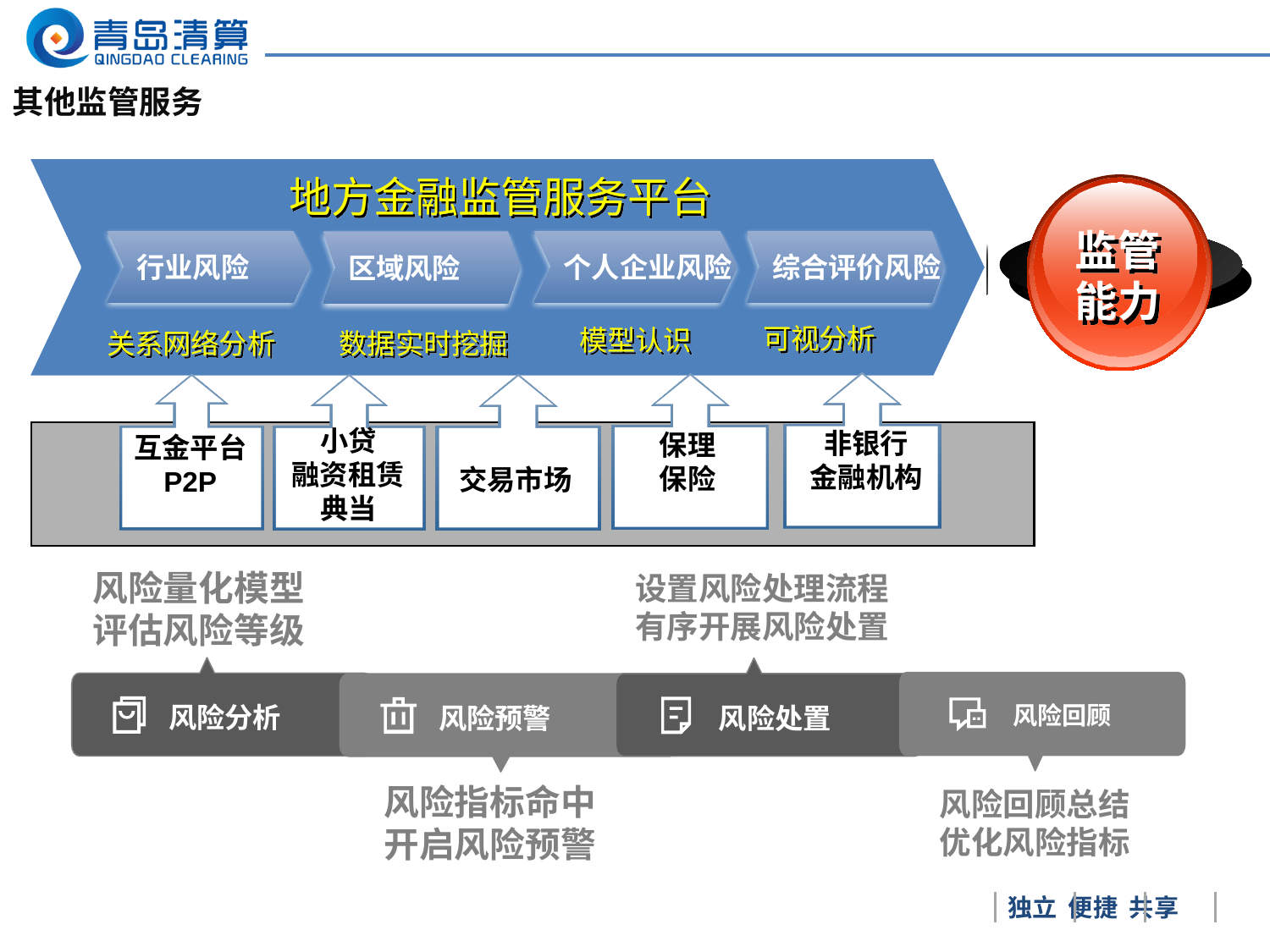

其他监管服务

地方金融监管服务平台

监管
能力

行业风险
个人企业风险
综合评价风险
区域风险

可视分析
模型认识
关系网络分析
数据实时挖掘

非银行
金融机构

保理
保险

互金平台
P2P

小贷
融资租赁
典当

交易市场

风险量化模型
评估风险等级
设置风险处理流程
有序开展风险处置

风险回顾
风险分析
风险处置
风险预警

风险指标命中
开启风险预警
风险回顾总结
优化风险指标